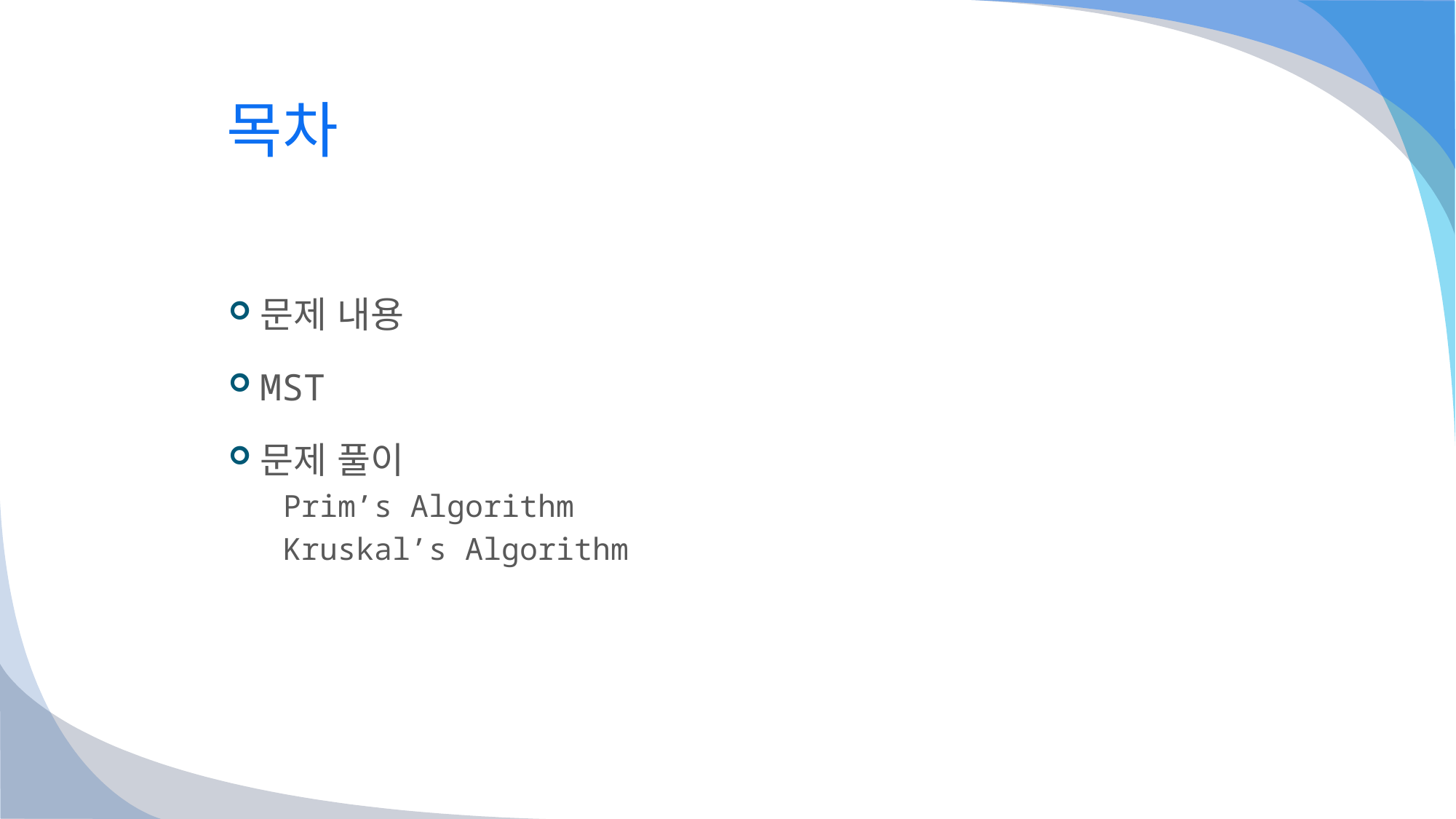

# 목차
문제 내용
MST
문제 풀이
Prim’s Algorithm
Kruskal’s Algorithm